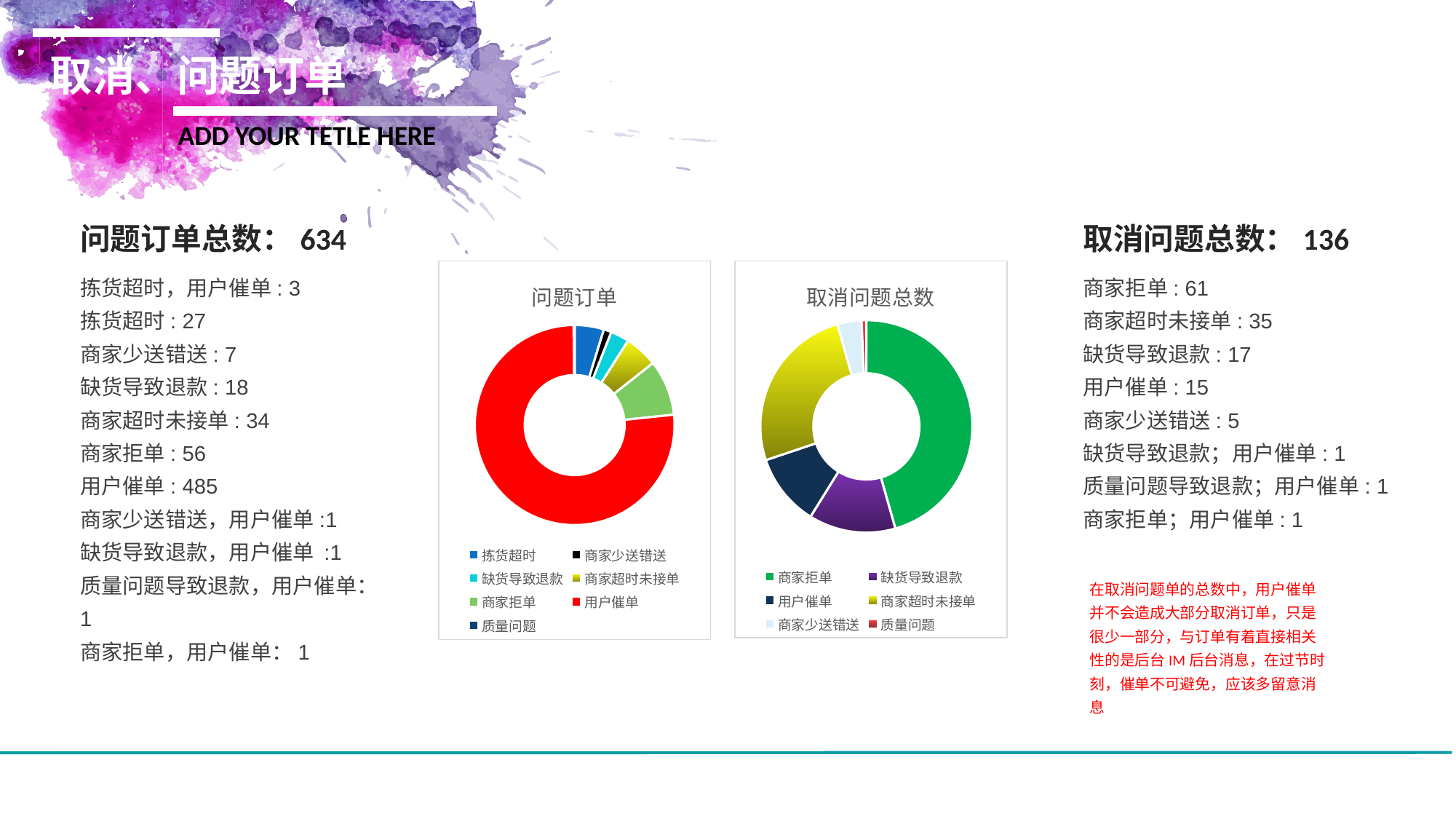

取消、问题订单
ADD YOUR TETLE HERE
问题订单总数：634
取消问题总数：136

### Chart: 问题订单

| Category |  |
|---|---|
| 拣货超时 | 30.0 |
| 商家少送错送 | 8.0 |
| 缺货导致退款 | 19.0 |
| 商家超时未接单 | 34.0 |
| 商家拒单 | 57.0 |
| 用户催单 | 485.0 |
| 质量问题 | 1.0 |

### Chart: 取消问题总数

| Category |  |
|---|---|
| 商家拒单 | 62.0 |
| 缺货导致退款 | 18.0 |
| 用户催单 | 15.0 |
| 商家超时未接单 | 35.0 |
| 商家少送错送 | 5.0 |
| 质量问题 | 1.0 |
拣货超时，用户催单: 3
拣货超时: 27
商家少送错送: 7
缺货导致退款: 18
商家超时未接单: 34
商家拒单: 56
用户催单: 485
商家少送错送，用户催单:1
缺货导致退款，用户催单 :1
质量问题导致退款，用户催单：1
商家拒单，用户催单：1
商家拒单: 61
商家超时未接单: 35
缺货导致退款: 17
用户催单: 15
商家少送错送: 5
缺货导致退款；用户催单: 1
质量问题导致退款；用户催单: 1
商家拒单；用户催单: 1
在取消问题单的总数中，用户催单并不会造成大部分取消订单，只是很少一部分，与订单有着直接相关性的是后台IM后台消息，在过节时刻，催单不可避免，应该多留意消息